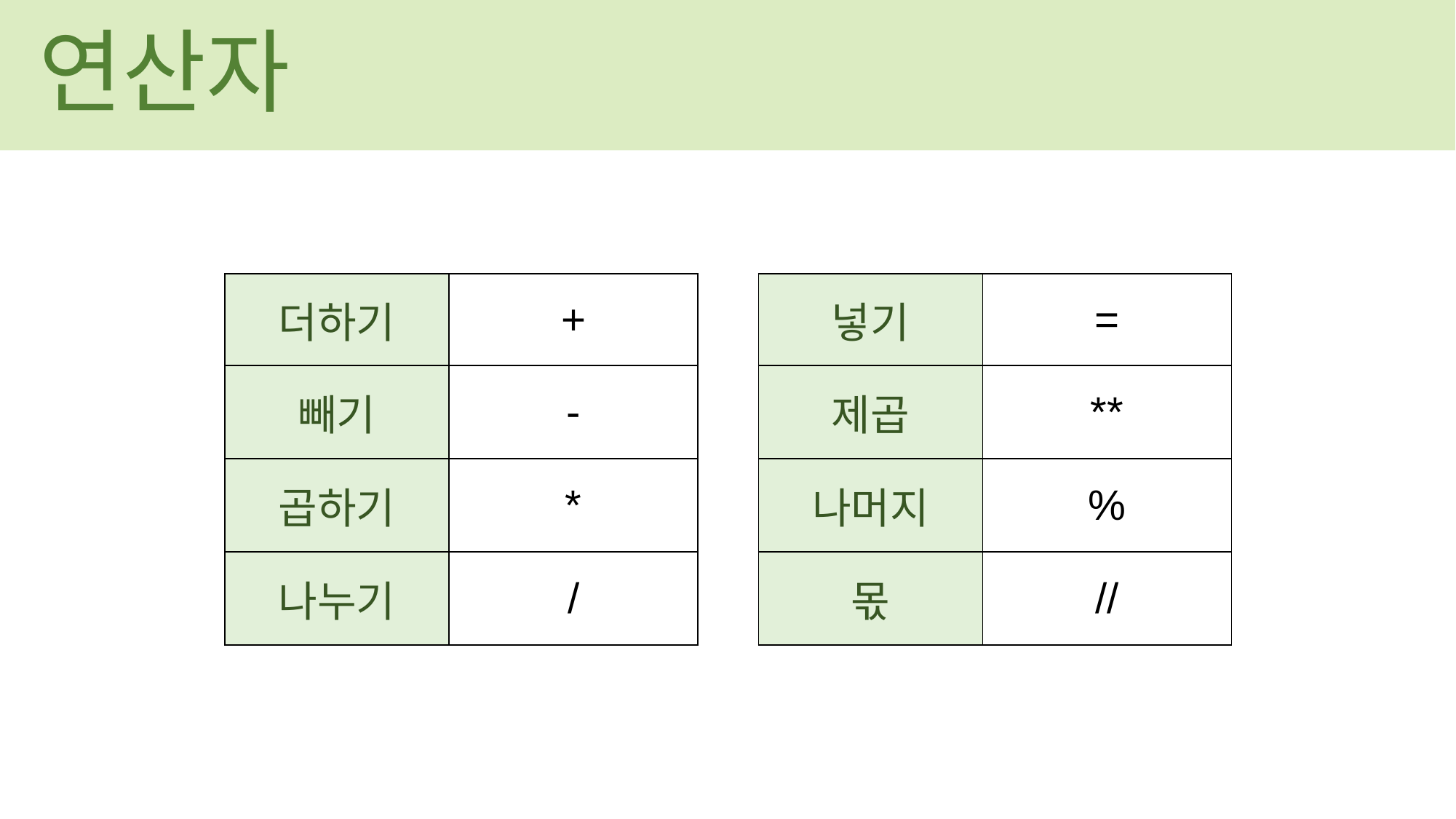

연산자
| 더하기 | + |
| --- | --- |
| 빼기 | - |
| 곱하기 | \* |
| 나누기 | / |
| 넣기 | = |
| --- | --- |
| 제곱 | \*\* |
| 나머지 | % |
| 몫 | // |